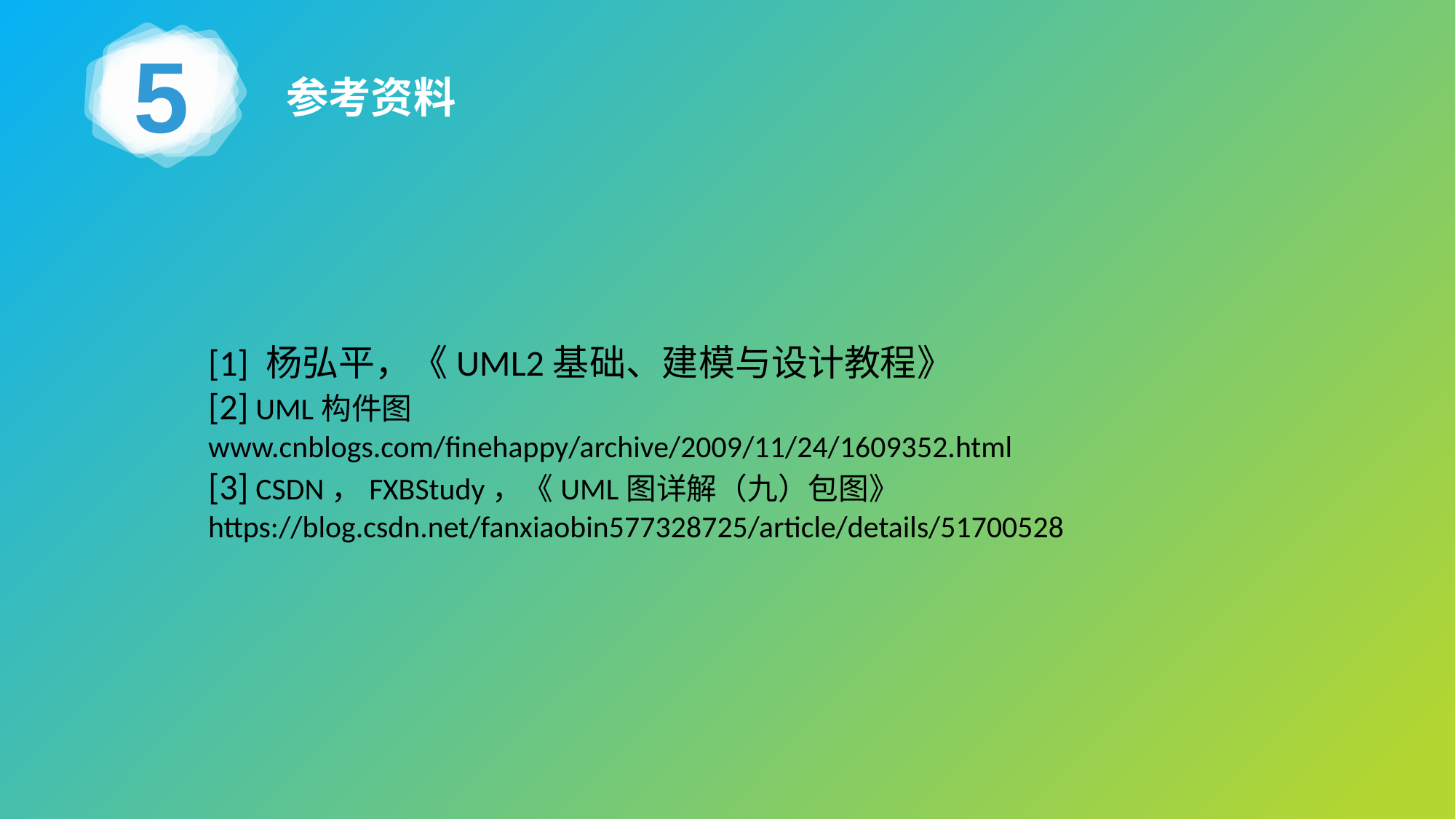

5

参考资料
[1] 杨弘平，《UML2基础、建模与设计教程》
[2] UML构件图
www.cnblogs.com/finehappy/archive/2009/11/24/1609352.html
[3] CSDN，FXBStudy，《UML图详解（九）包图》
https://blog.csdn.net/fanxiaobin577328725/article/details/51700528